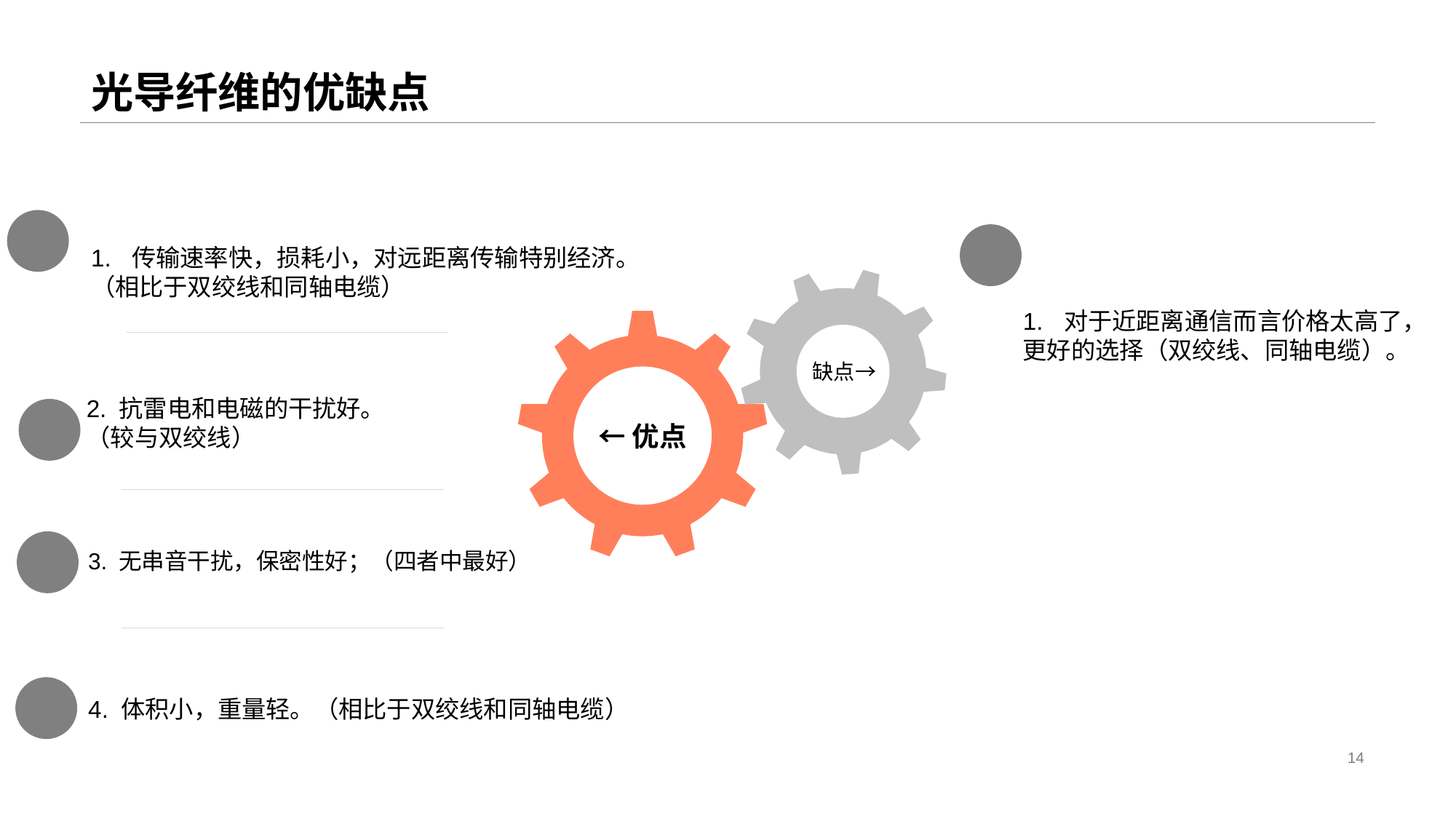

# 光导纤维的优缺点

传输速率快，损耗小，对远距离传输特别经济。
（相比于双绞线和同轴电缆）
对于近距离通信而言价格太高了，
更好的选择（双绞线、同轴电缆）。

缺点→
←优点
2. 抗雷电和电磁的干扰好。
（较与双绞线）

3. 无串音干扰，保密性好；（四者中最好）
4. 体积小，重量轻。（相比于双绞线和同轴电缆）

14